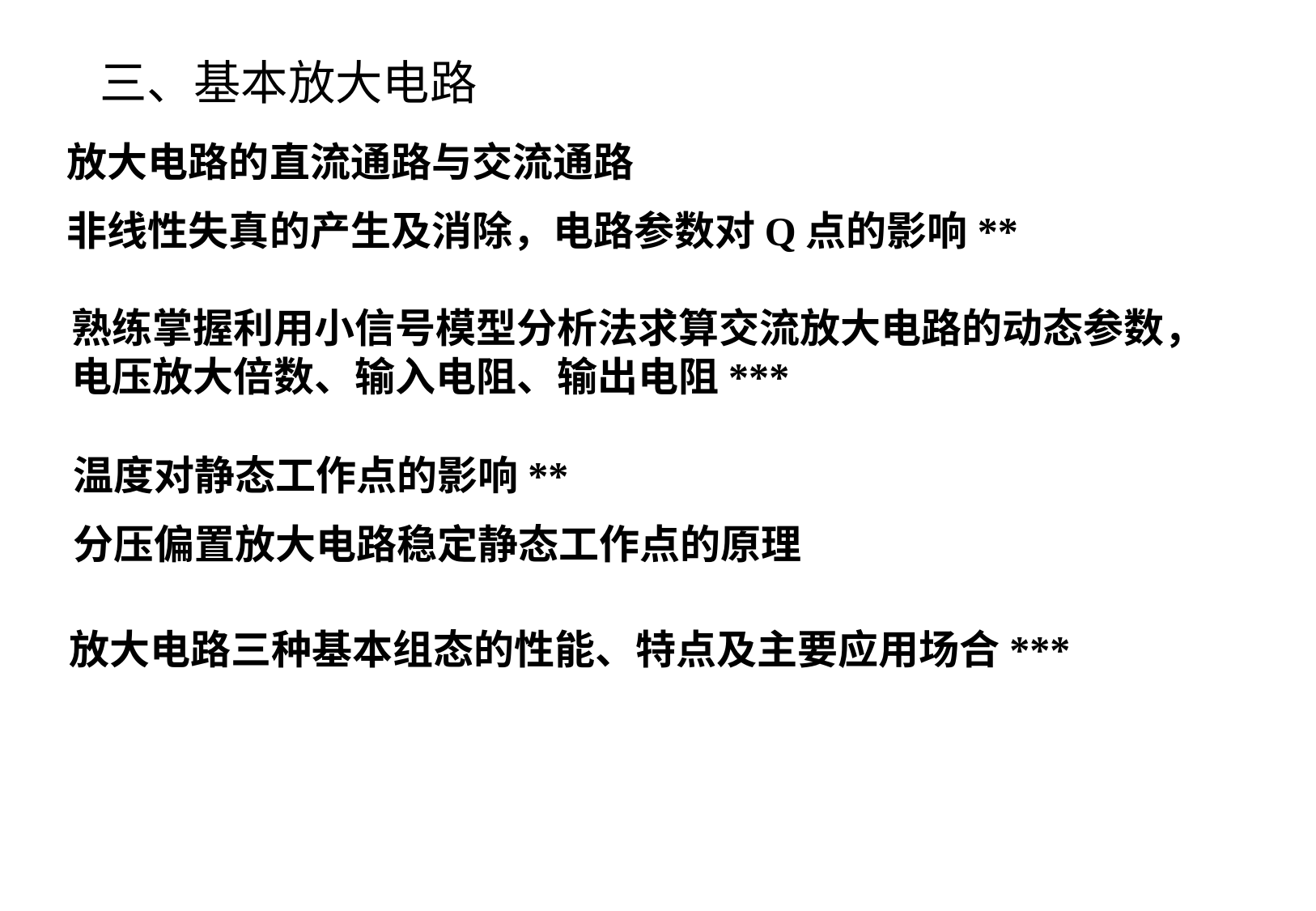

# 三、基本放大电路
放大电路的直流通路与交流通路
非线性失真的产生及消除，电路参数对Q点的影响**
熟练掌握利用小信号模型分析法求算交流放大电路的动态参数，电压放大倍数、输入电阻、输出电阻***
温度对静态工作点的影响**
分压偏置放大电路稳定静态工作点的原理
放大电路三种基本组态的性能、特点及主要应用场合***